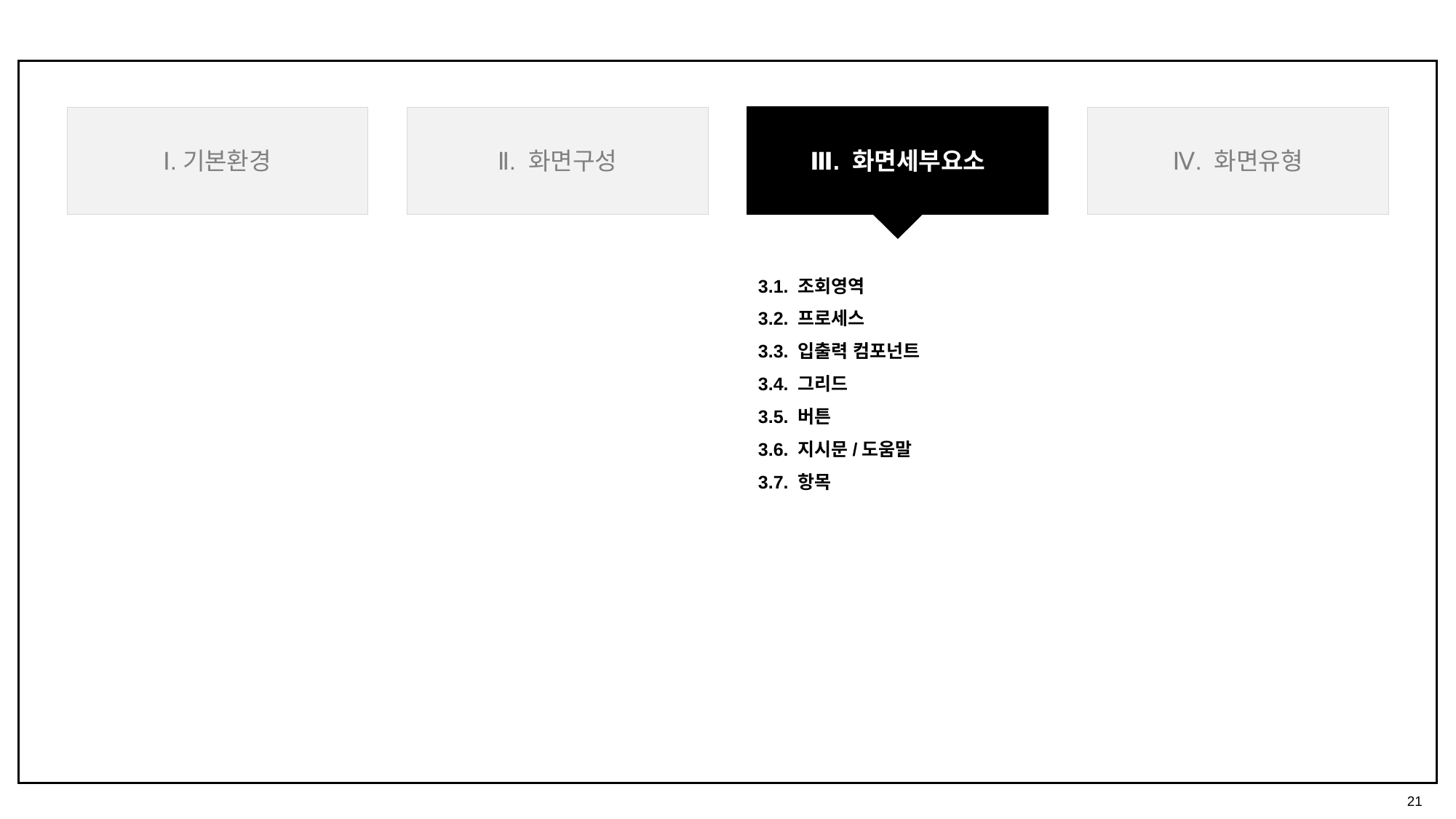

Ⅰ.기본환경
Ⅱ. 화면구성
Ⅲ. 화면세부요소
Ⅳ. 화면유형

3.1. 조회영역
3.2. 프로세스
3.3. 입출력 컴포넌트
3.4. 그리드
3.5. 버튼
3.6. 지시문/도움말
3.7. 항목